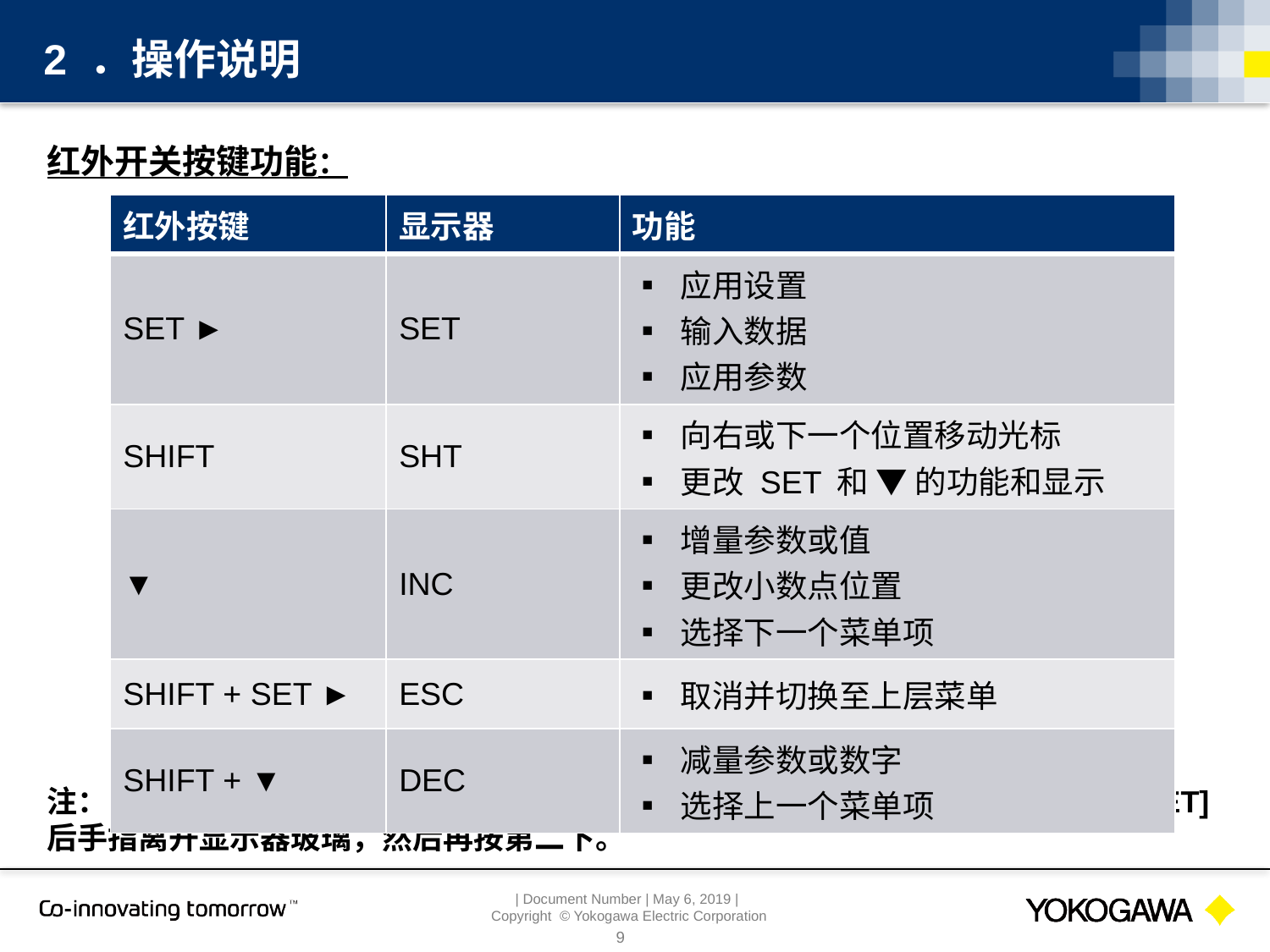

2 ．操作说明
红外开关按键功能：

注： 按[SET]两次执行“应用”并“输入”功能。如果执行不顺利，第一次按完[SET]后手指离开显示器玻璃，然后再按第二下。

| 红外按键 | 显示器 | 功能 |
| --- | --- | --- |
| SET ► | SET | ▪ 应用设置 ▪ 输入数据 ▪ 应用参数 |
| SHIFT | SHT | ▪ 向右或下一个位置移动光标 ▪ 更改 SET 和 ▼ 的功能和显示 |
| ▼ | INC | ▪ 增量参数或值 ▪ 更改小数点位置 ▪ 选择下一个菜单项 |
| SHIFT + SET ► | ESC | ▪ 取消并切换至上层菜单 |
| SHIFT + ▼ | DEC | ▪ 减量参数或数字 ▪ 选择上一个菜单项 |